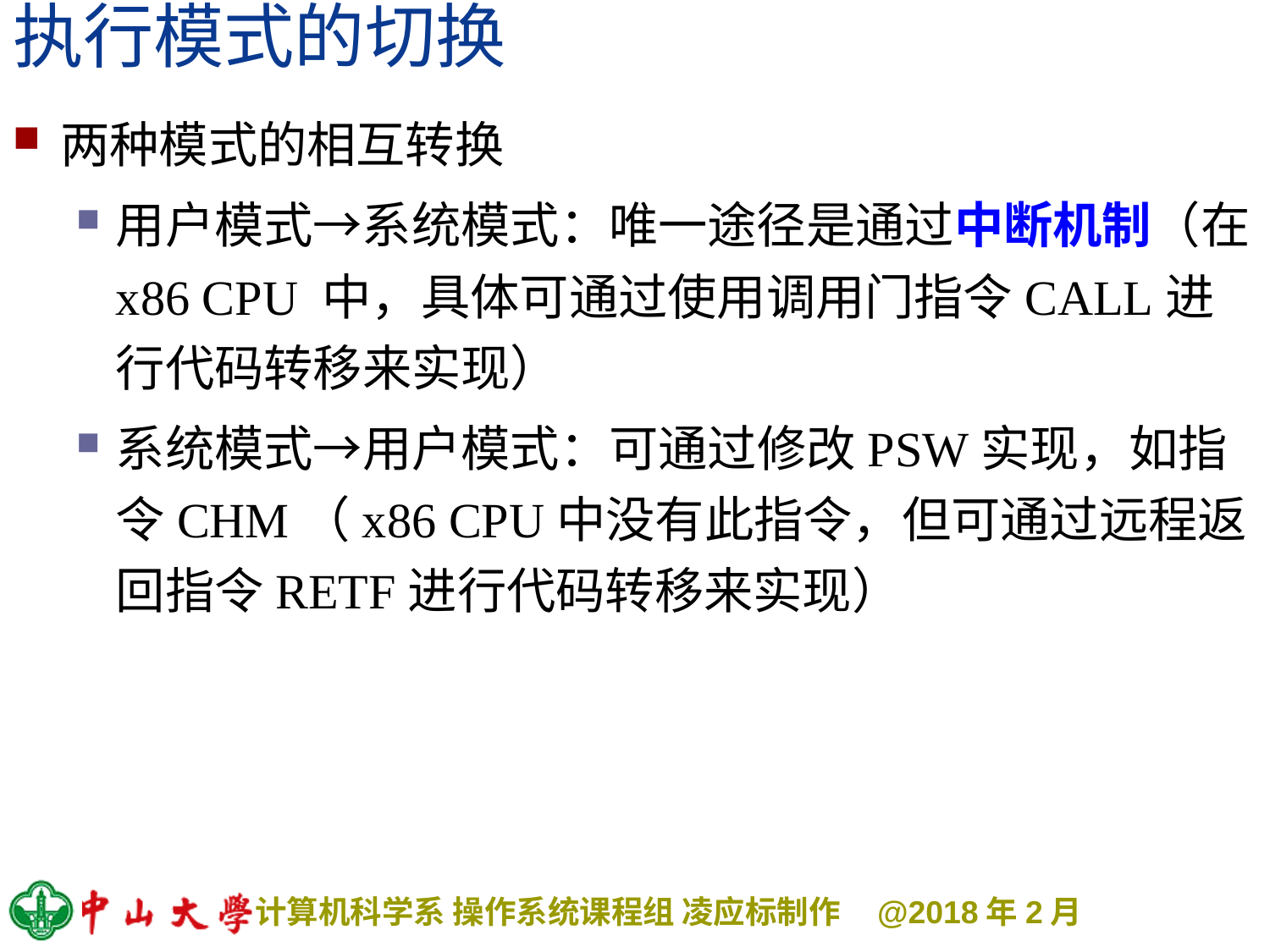

# 执行模式的切换
两种模式的相互转换
用户模式→系统模式：唯一途径是通过中断机制（在x86 CPU 中，具体可通过使用调用门指令CALL进行代码转移来实现）
系统模式→用户模式：可通过修改PSW实现，如指令CHM（x86 CPU中没有此指令，但可通过远程返回指令RETF进行代码转移来实现）